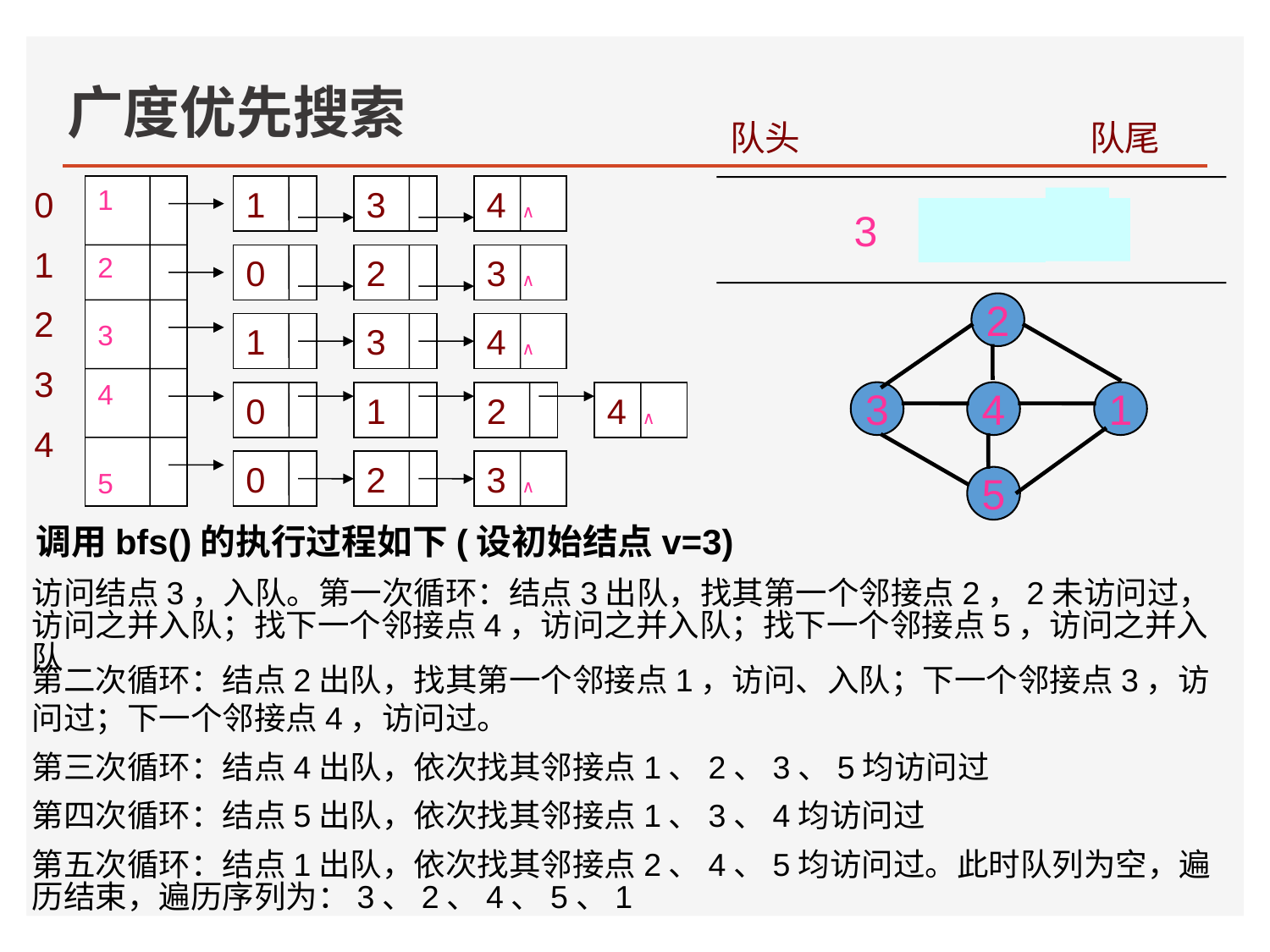

# 广度优先搜索
队头
队尾
0
1
2
3
4
1

2

3

4

5

1

3

4  ∧

0

2

3  ∧

1

3

4  ∧

0

1

2

4  ∧

0

2

3  ∧

3

5
4  5

4
1
2

2

3
4
1

5
调用bfs()的执行过程如下(设初始结点v=3)
访问结点3，入队。第一次循环：结点3出队，找其第一个邻接点2，2未访问过，访问之并入队；找下一个邻接点4，访问之并入队；找下一个邻接点5，访问之并入队
第二次循环：结点2出队，找其第一个邻接点1，访问、入队；下一个邻接点3，访问过；下一个邻接点4，访问过。
第三次循环：结点4出队，依次找其邻接点1、2、3、5均访问过
第四次循环：结点5出队，依次找其邻接点1、3、4均访问过
第五次循环：结点1出队，依次找其邻接点2、4、5均访问过。此时队列为空，遍历结束，遍历序列为：3、2、4、5、1